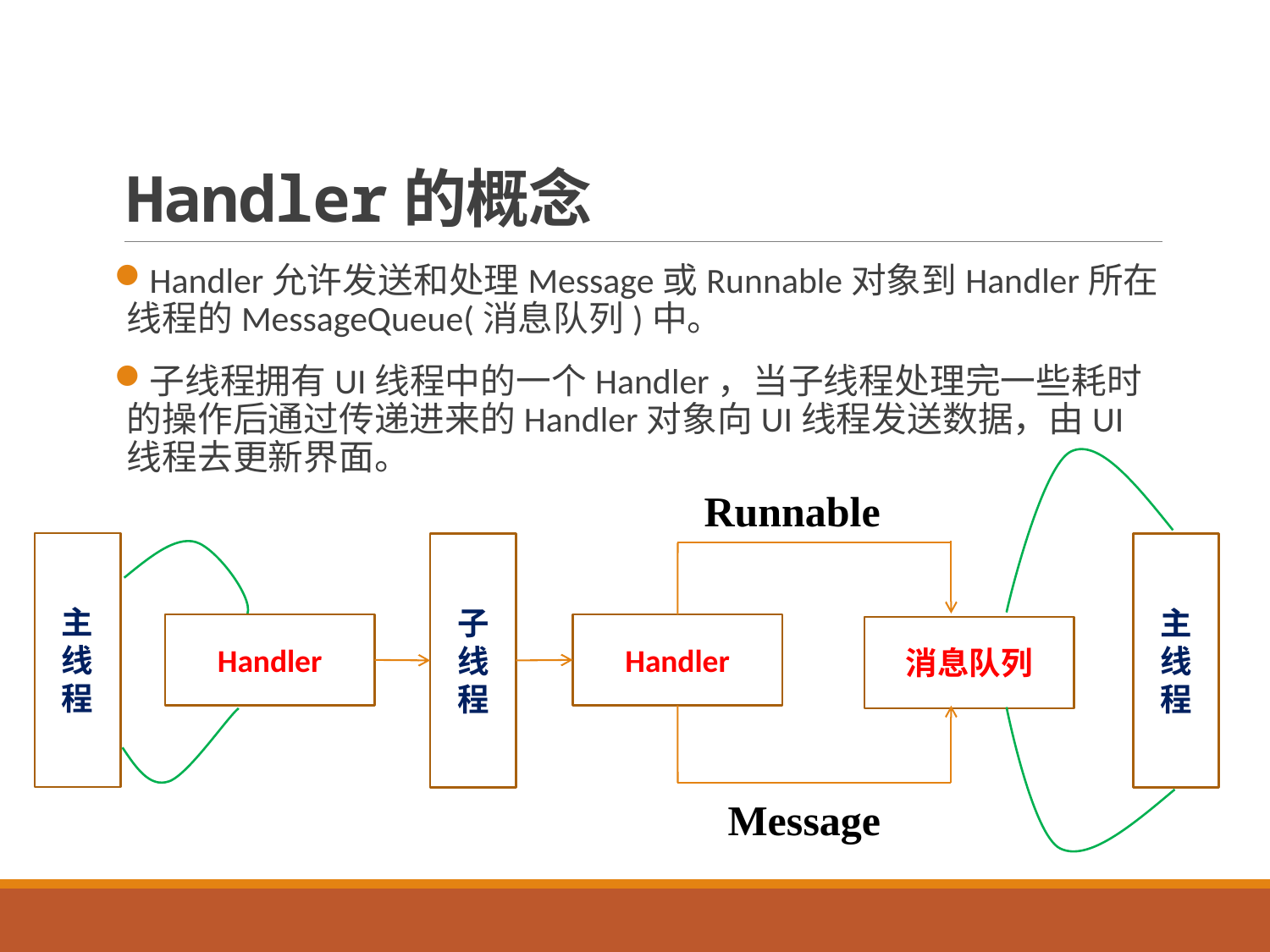

# Handler的概念
Handler允许发送和处理Message或Runnable对象到Handler所在线程的MessageQueue(消息队列)中。
子线程拥有UI线程中的一个Handler，当子线程处理完一些耗时的操作后通过传递进来的Handler对象向UI线程发送数据，由UI线程去更新界面。

Runnable
主线程
子线程
主线程

Handler
Handler
消息队列

Message